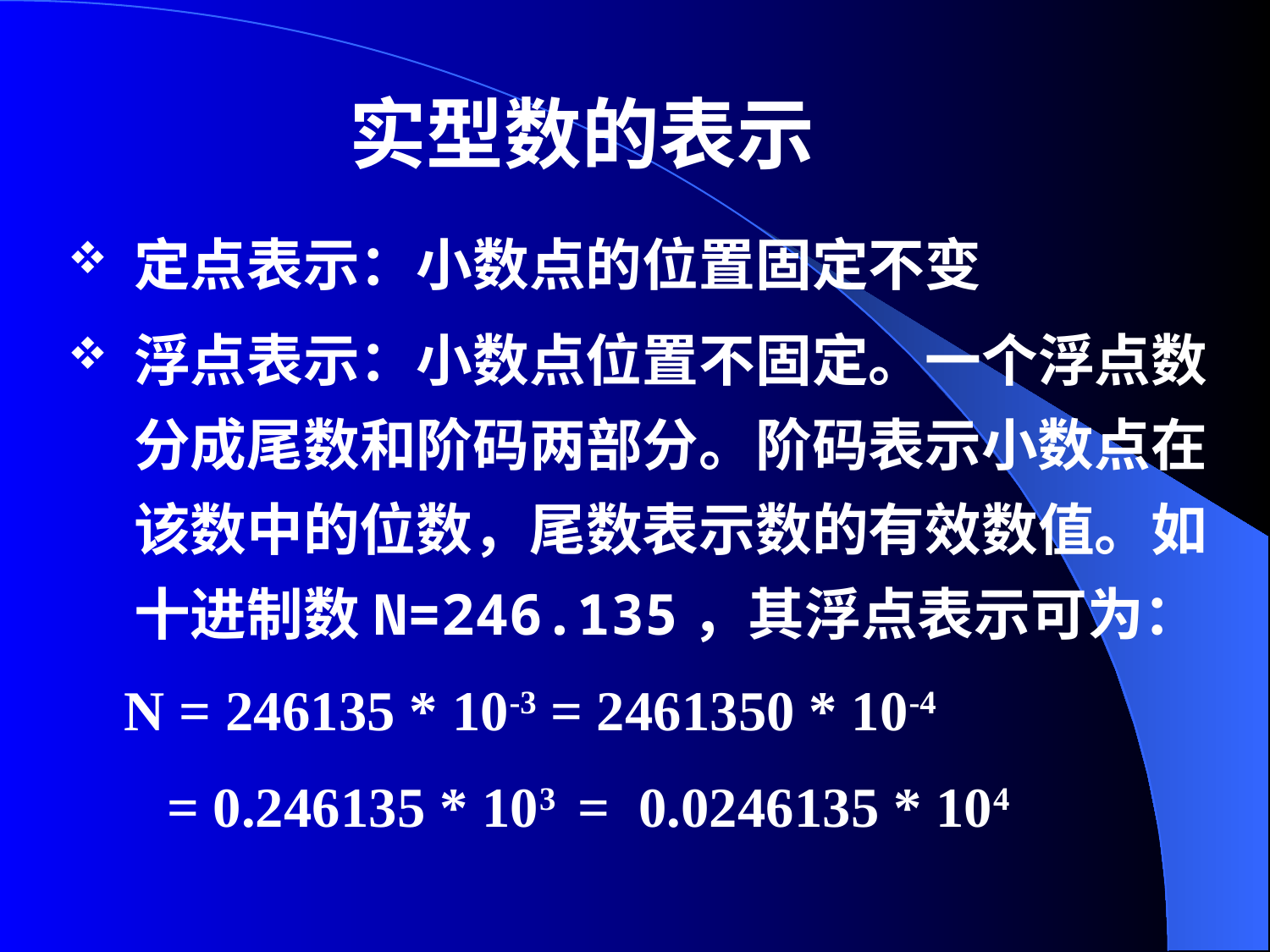

# 实型数的表示
定点表示：小数点的位置固定不变
浮点表示：小数点位置不固定。一个浮点数分成尾数和阶码两部分。阶码表示小数点在该数中的位数，尾数表示数的有效数值。如十进制数N=246.135，其浮点表示可为：
    N = 246135 * 10-3 = 2461350 * 10-4
       = 0.246135 * 103  =  0.0246135 * 104